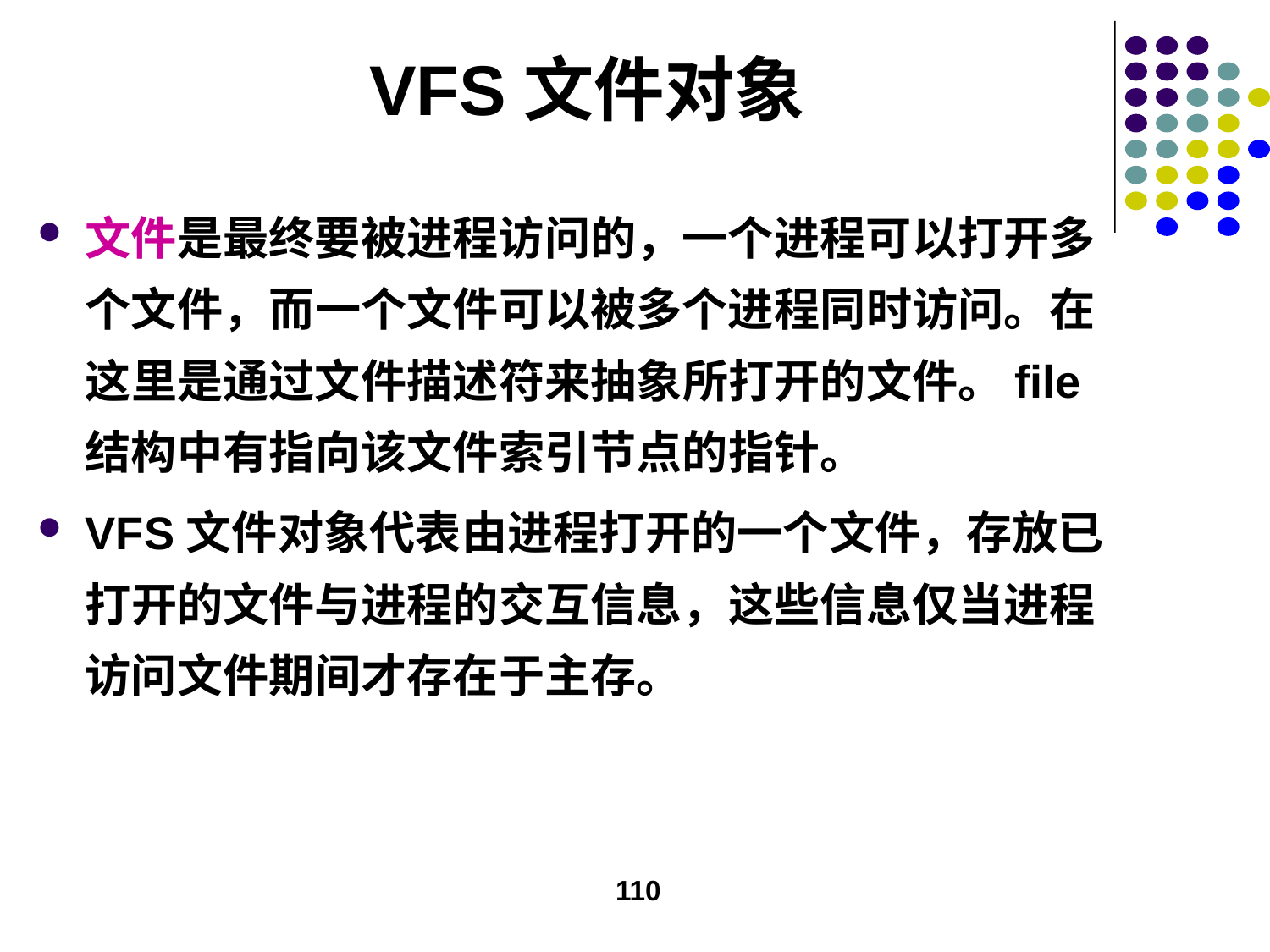

# VFS文件对象
文件是最终要被进程访问的，一个进程可以打开多个文件，而一个文件可以被多个进程同时访问。在这里是通过文件描述符来抽象所打开的文件。file结构中有指向该文件索引节点的指针。
VFS文件对象代表由进程打开的一个文件，存放已打开的文件与进程的交互信息，这些信息仅当进程访问文件期间才存在于主存。
110